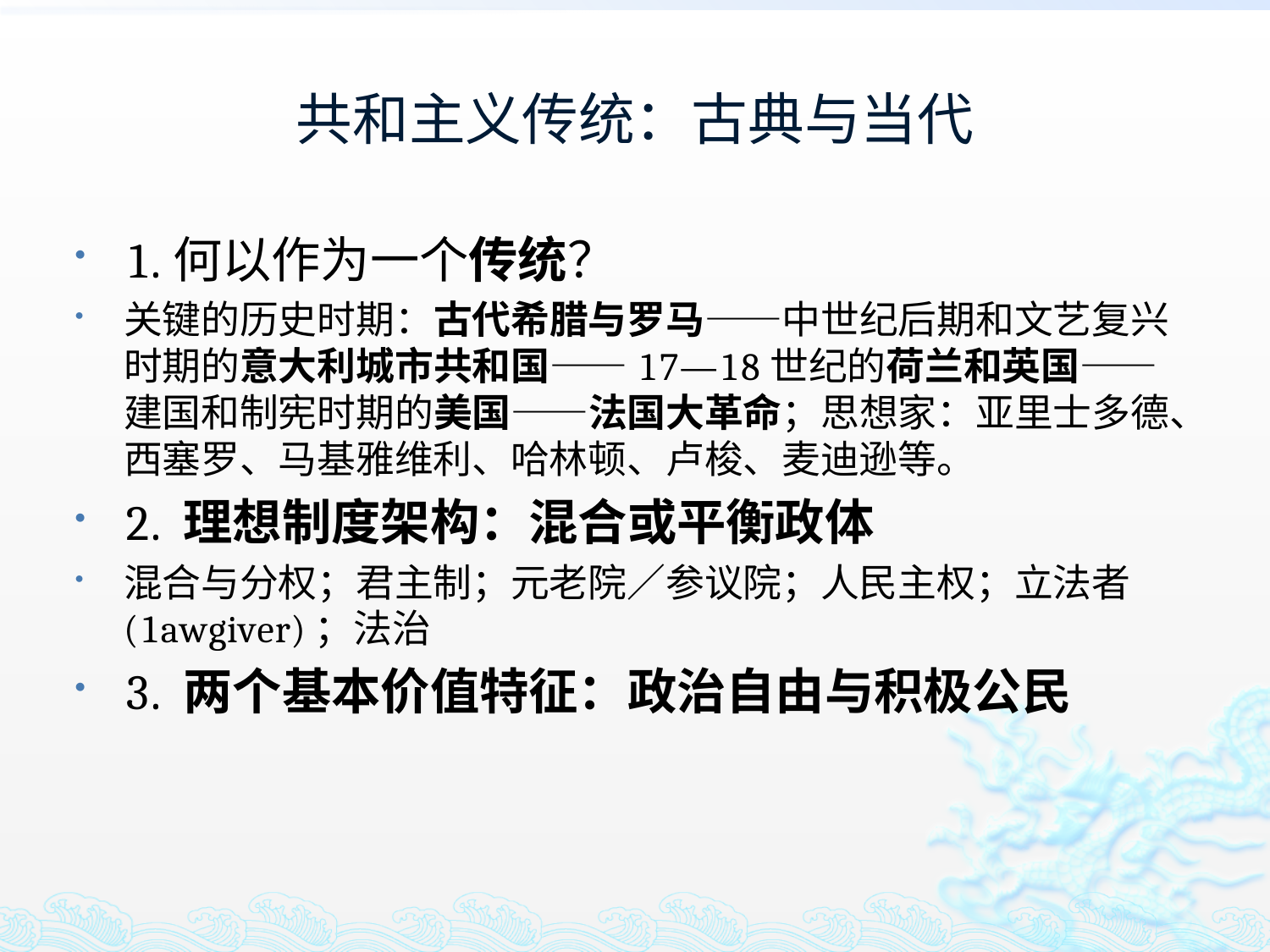

# 共和主义传统：古典与当代
1.何以作为一个传统？
关键的历史时期：古代希腊与罗马——中世纪后期和文艺复兴时期的意大利城市共和国——17—18世纪的荷兰和英国——建国和制宪时期的美国——法国大革命；思想家：亚里士多德、西塞罗、马基雅维利、哈林顿、卢梭、麦迪逊等。
2. 理想制度架构：混合或平衡政体
混合与分权；君主制；元老院／参议院；人民主权；立法者(1awgiver)；法治
3. 两个基本价值特征：政治自由与积极公民